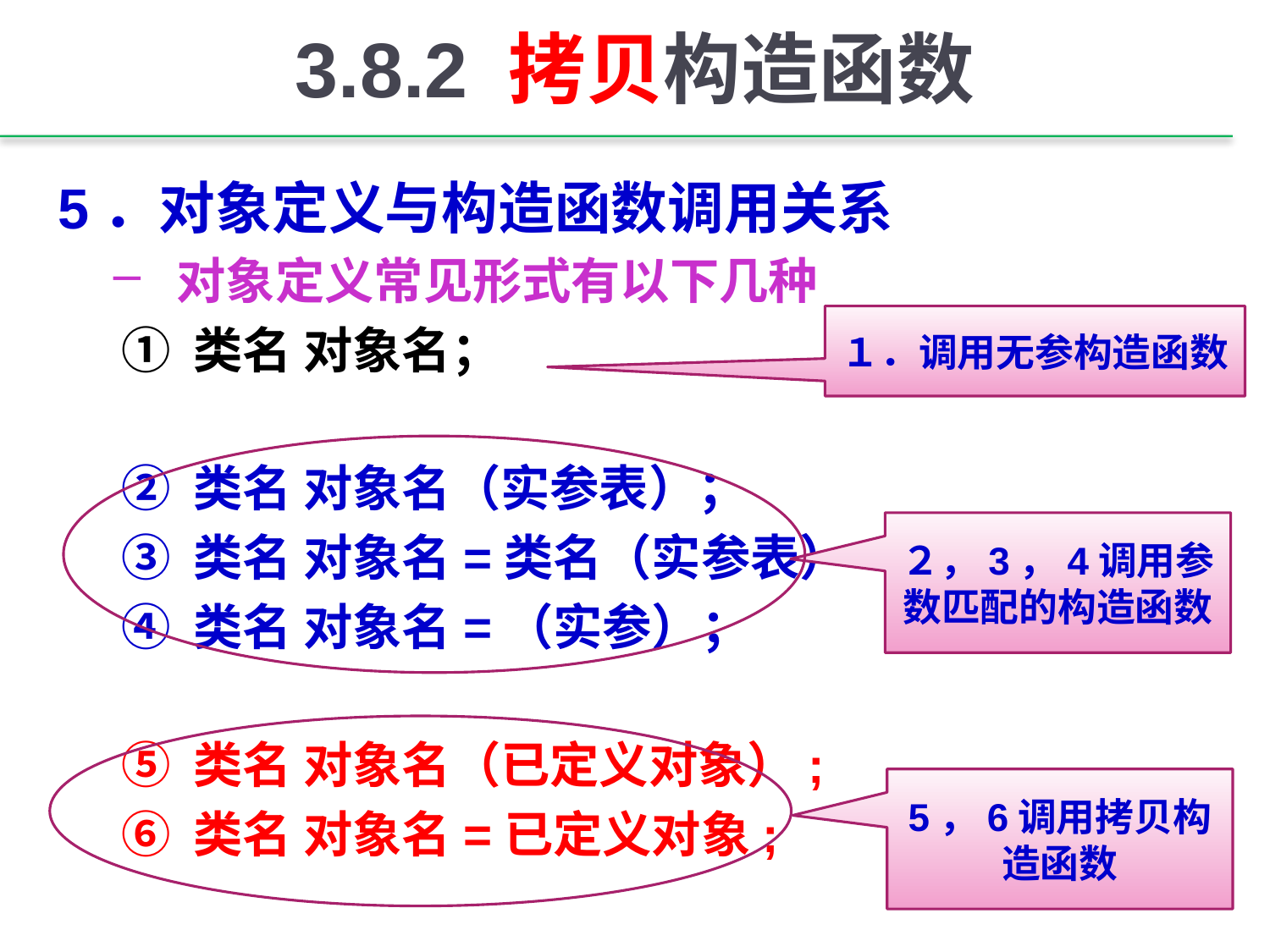

# 3.8.2 拷贝构造函数
5．对象定义与构造函数调用关系
对象定义常见形式有以下几种
① 类名 对象名；

② 类名 对象名（实参表）；
③ 类名 对象名=类名（实参表）
④ 类名 对象名=（实参）；

⑤ 类名 对象名（已定义对象）;
⑥ 类名 对象名=已定义对象;
１．调用无参构造函数

２，3，4调用参数匹配的构造函数

5，6调用拷贝构造函数